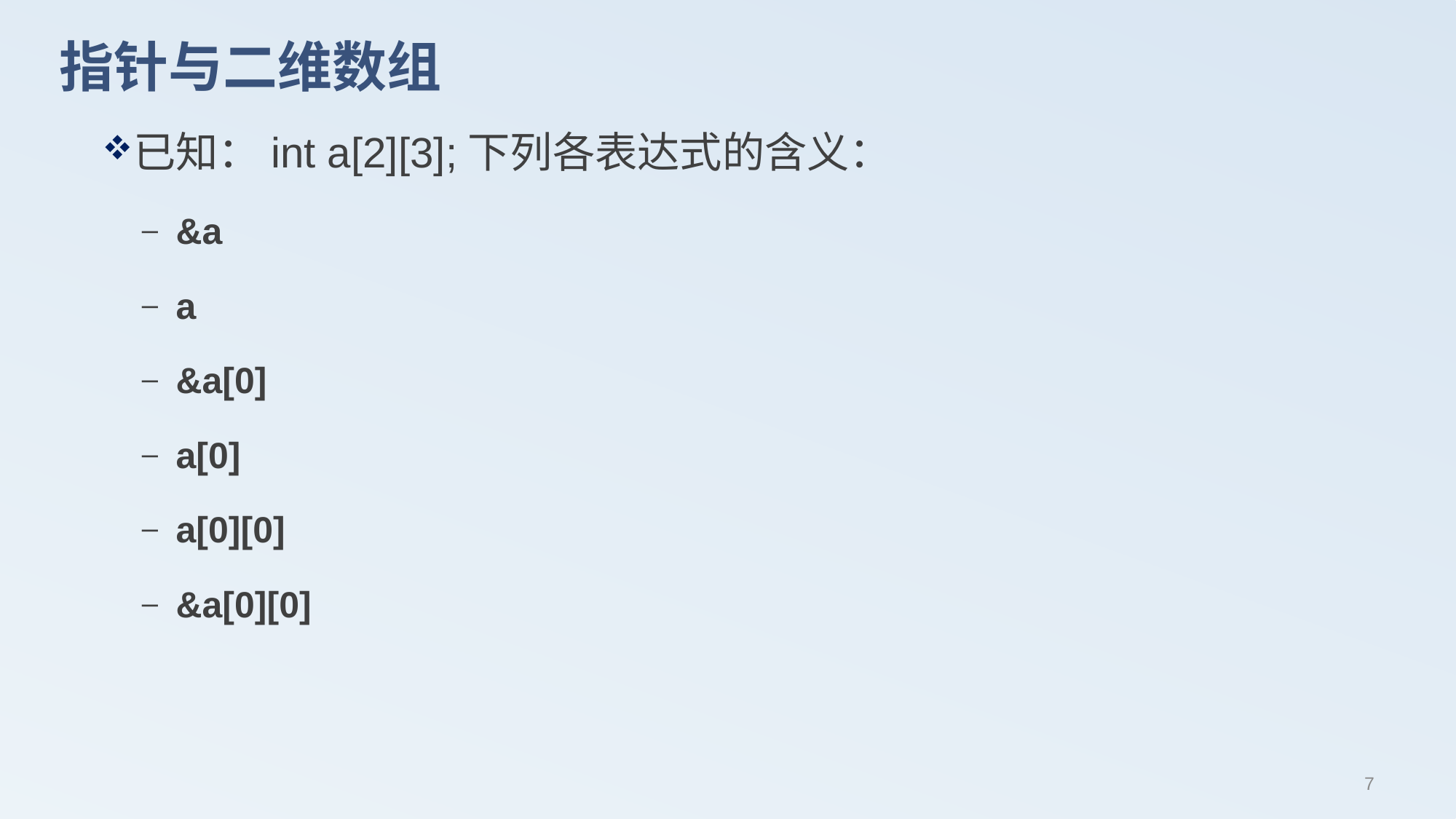

# 指针与二维数组
已知：int a[2][3];下列各表达式的含义：
&a
a
&a[0]
a[0]
a[0][0]
&a[0][0]